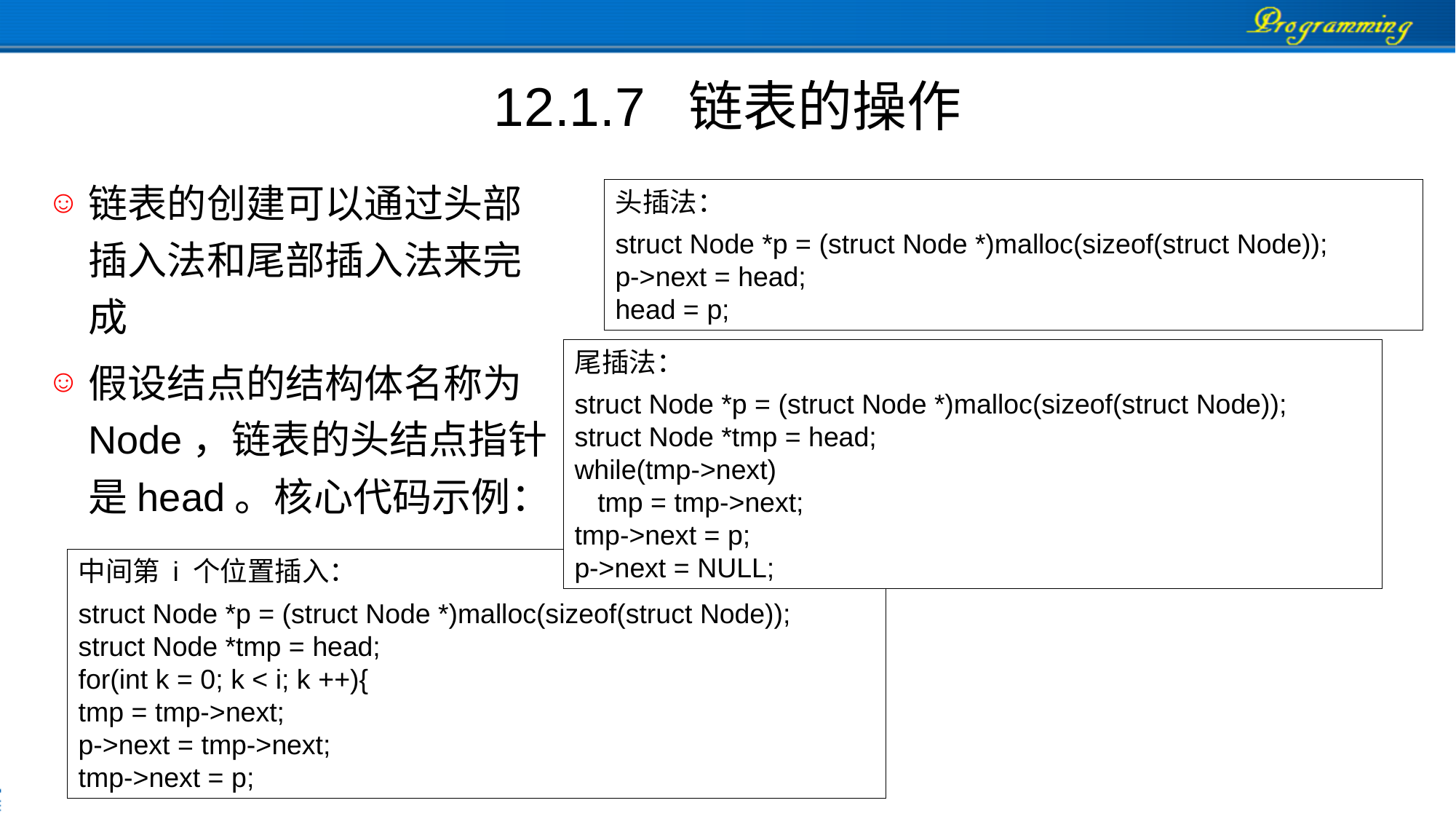

# 12.1.7  链表的操作
链表的创建可以通过头部插入法和尾部插入法来完成
假设结点的结构体名称为Node，链表的头结点指针是head。核心代码示例：
头插法：
struct Node *p = (struct Node *)malloc(sizeof(struct Node));
p->next = head;
head = p;
尾插法：
struct Node *p = (struct Node *)malloc(sizeof(struct Node));
struct Node *tmp = head;
while(tmp->next)
   tmp = tmp->next;
tmp->next = p;
p->next = NULL;
中间第 i 个位置插入：
struct Node *p = (struct Node *)malloc(sizeof(struct Node));
struct Node *tmp = head;
for(int k = 0; k < i; k ++){
tmp = tmp->next;
p->next = tmp->next;
tmp->next = p;